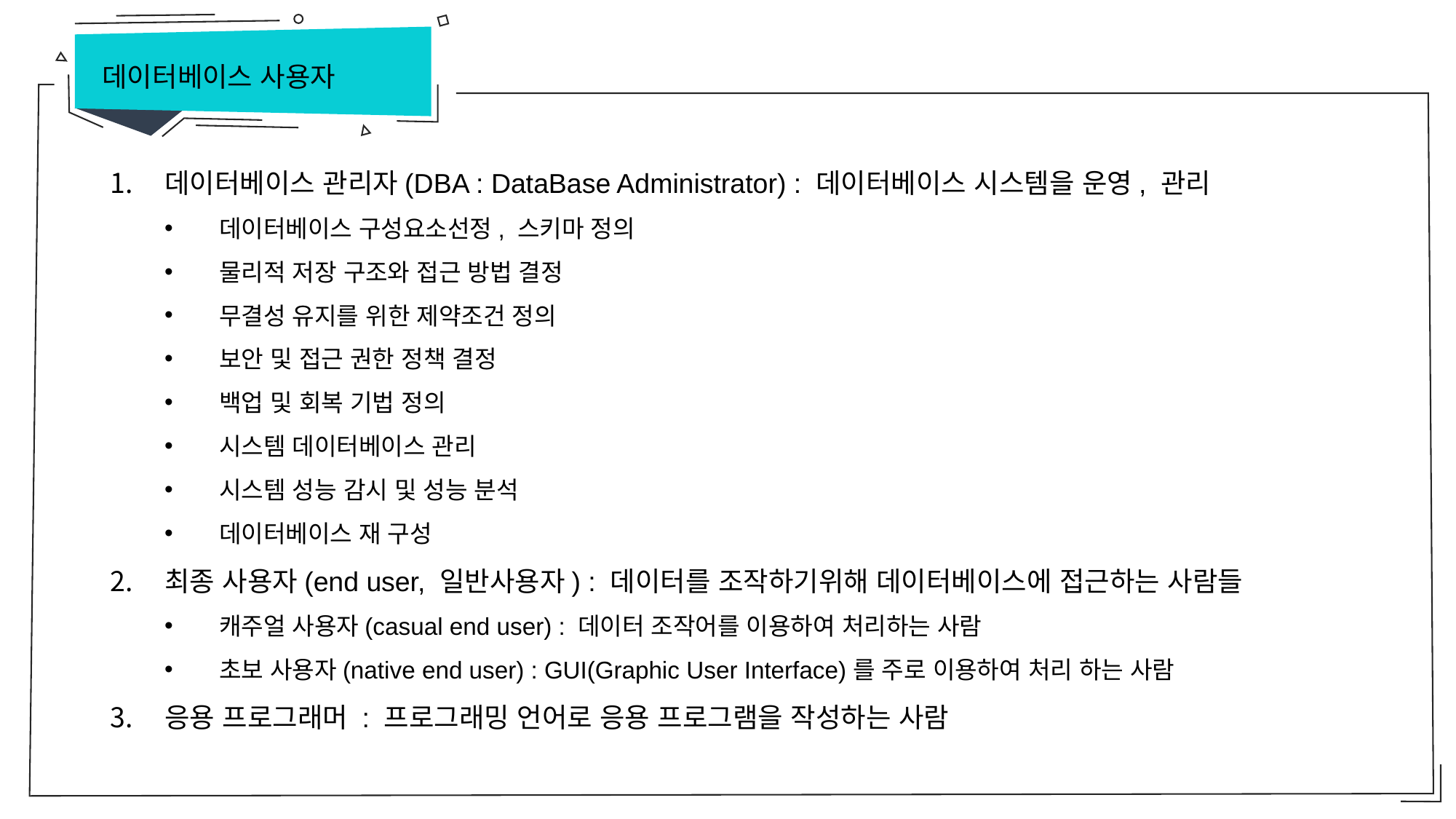

데이터베이스 사용자
데이터베이스 관리자(DBA : DataBase Administrator) : 데이터베이스 시스템을 운영, 관리
데이터베이스 구성요소선정, 스키마 정의
물리적 저장 구조와 접근 방법 결정
무결성 유지를 위한 제약조건 정의
보안 및 접근 권한 정책 결정
백업 및 회복 기법 정의
시스템 데이터베이스 관리
시스템 성능 감시 및 성능 분석
데이터베이스 재 구성
최종 사용자(end user, 일반사용자) : 데이터를 조작하기위해 데이터베이스에 접근하는 사람들
캐주얼 사용자(casual end user) : 데이터 조작어를 이용하여 처리하는 사람
초보 사용자(native end user) : GUI(Graphic User Interface)를 주로 이용하여 처리 하는 사람
응용 프로그래머 : 프로그래밍 언어로 응용 프로그램을 작성하는 사람